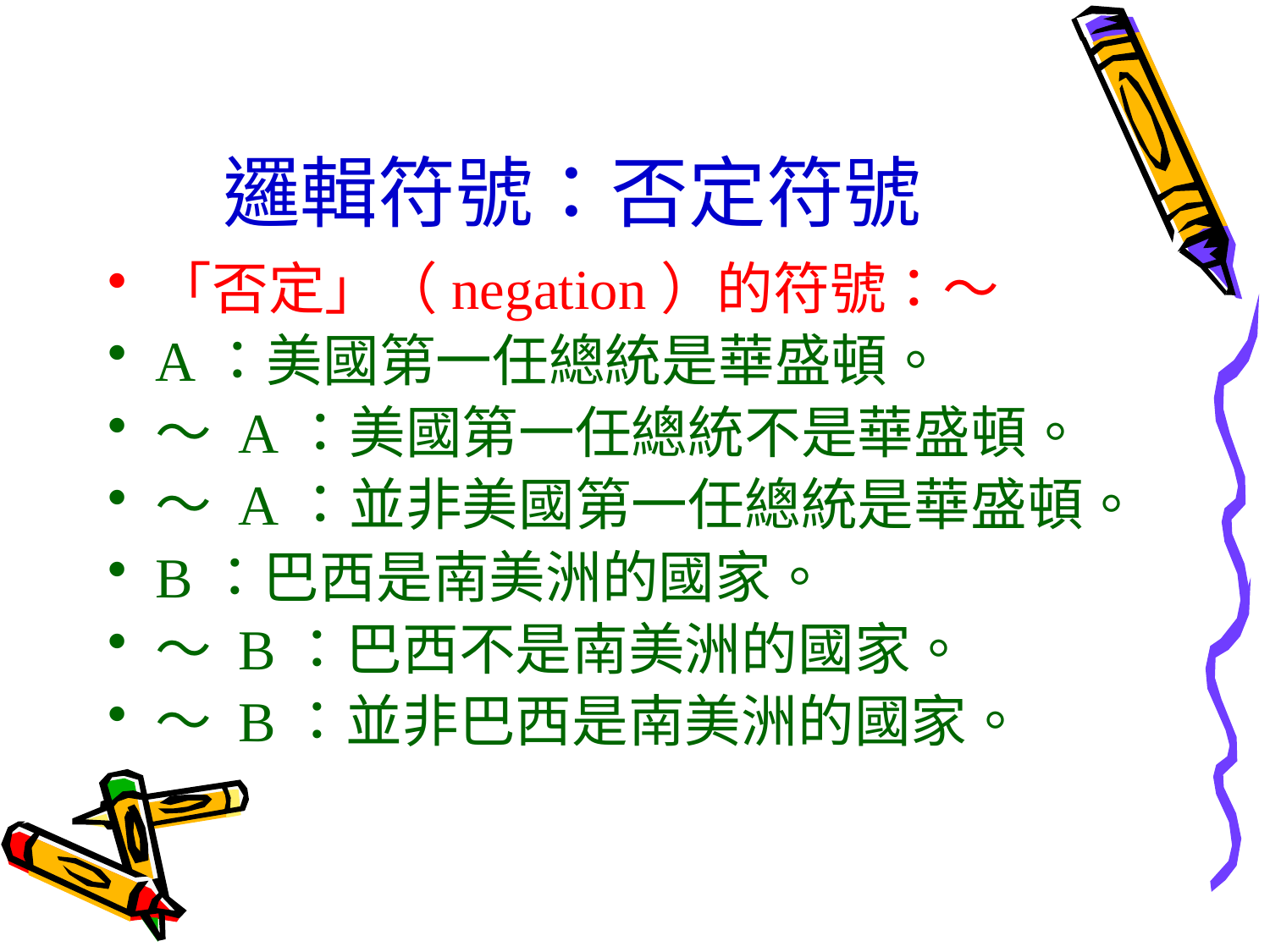

# 邏輯符號：否定符號
「否定」（negation）的符號：～
A：美國第一任總統是華盛頓。
～ A：美國第一任總統不是華盛頓。
～ A：並非美國第一任總統是華盛頓。
B：巴西是南美洲的國家。
～ B：巴西不是南美洲的國家。
～ B：並非巴西是南美洲的國家。